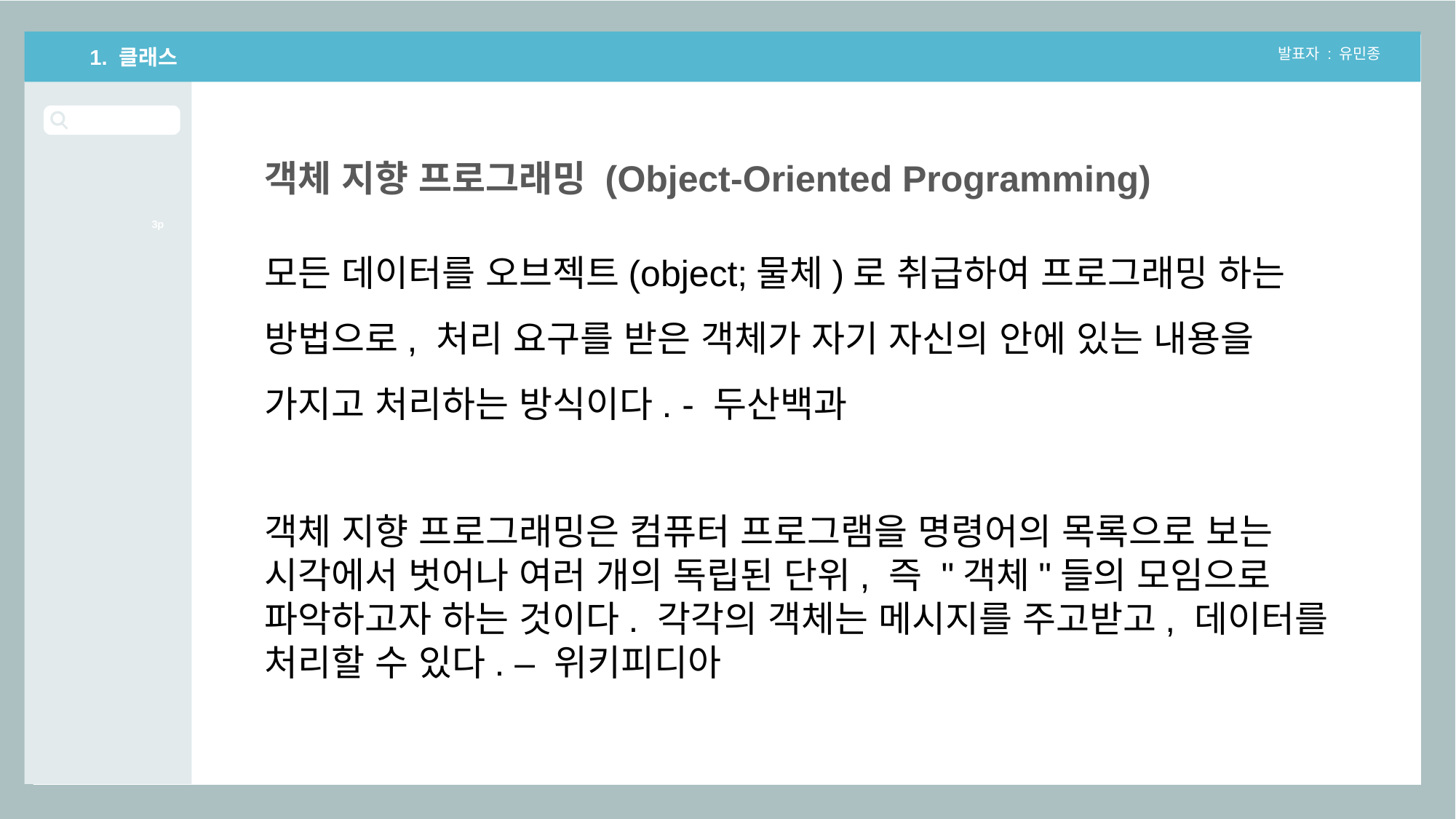

1. 클래스
발표자 : 유민종

객체 지향 프로그래밍 (Object-Oriented Programming)
3p
모든 데이터를 오브젝트(object;물체)로 취급하여 프로그래밍 하는 방법으로, 처리 요구를 받은 객체가 자기 자신의 안에 있는 내용을 가지고 처리하는 방식이다. - 두산백과
객체 지향 프로그래밍은 컴퓨터 프로그램을 명령어의 목록으로 보는 시각에서 벗어나 여러 개의 독립된 단위, 즉 "객체"들의 모임으로 파악하고자 하는 것이다. 각각의 객체는 메시지를 주고받고, 데이터를 처리할 수 있다. – 위키피디아